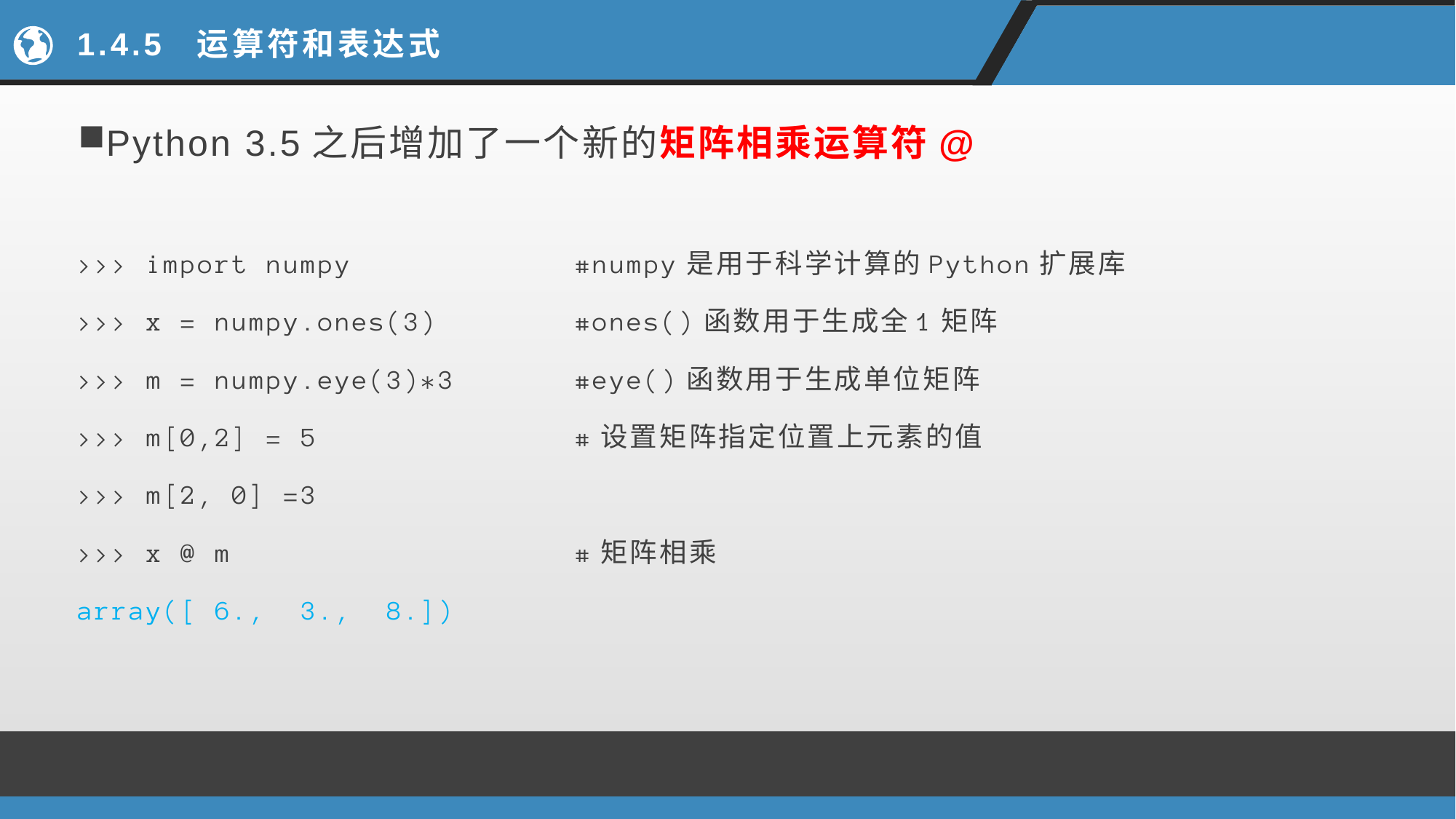

# 1.4.5  运算符和表达式

Python 3.5之后增加了一个新的矩阵相乘运算符@

>>> import numpy             #numpy是用于科学计算的Python扩展库
>>> x = numpy.ones(3)        #ones()函数用于生成全1矩阵
>>> m = numpy.eye(3)*3       #eye()函数用于生成单位矩阵
>>> m[0,2] = 5               #设置矩阵指定位置上元素的值
>>> m[2, 0] =3
>>> x @ m                    #矩阵相乘
array([ 6.,  3.,  8.])